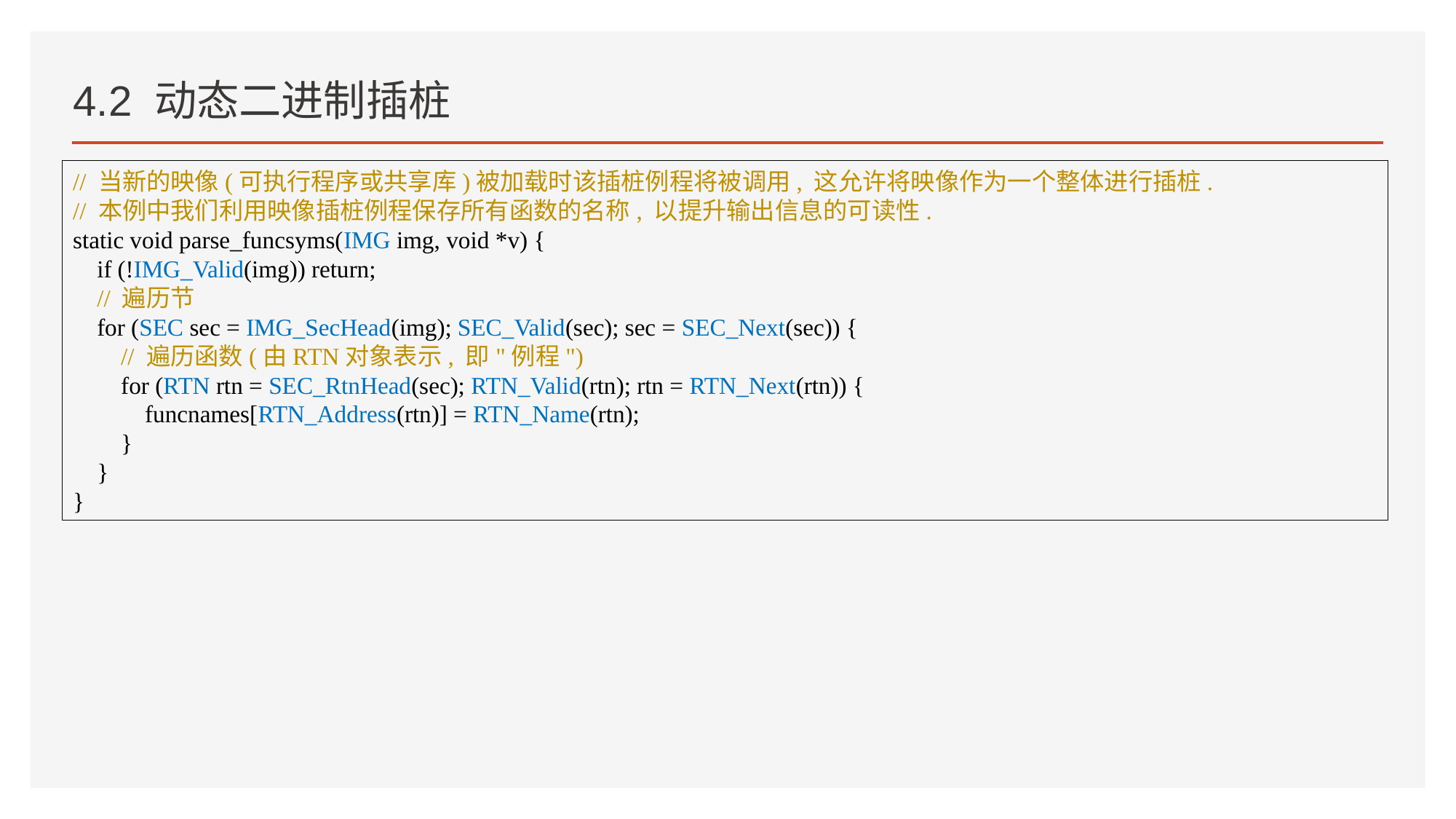

# 4.2 动态二进制插桩
// 当新的映像(可执行程序或共享库)被加载时该插桩例程将被调用, 这允许将映像作为一个整体进行插桩.
// 本例中我们利用映像插桩例程保存所有函数的名称, 以提升输出信息的可读性.
static void parse_funcsyms(IMG img, void *v) {
    if (!IMG_Valid(img)) return;
    // 遍历节
    for (SEC sec = IMG_SecHead(img); SEC_Valid(sec); sec = SEC_Next(sec)) {
        // 遍历函数(由RTN对象表示, 即"例程")
        for (RTN rtn = SEC_RtnHead(sec); RTN_Valid(rtn); rtn = RTN_Next(rtn)) {
            funcnames[RTN_Address(rtn)] = RTN_Name(rtn);
        }
    }
}